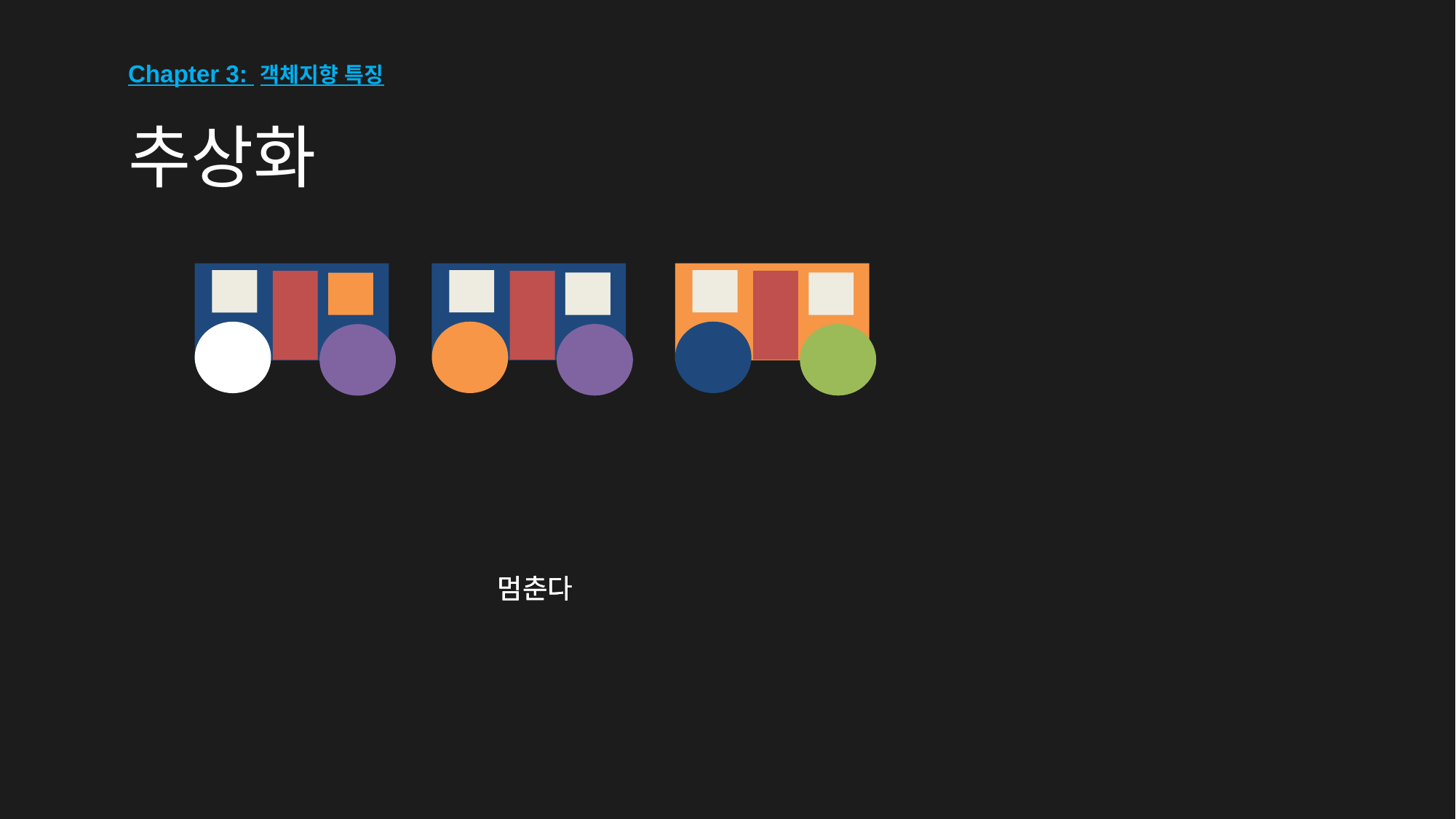

Chapter 3: 객체지향 특징
추상화

멈춘다
멈춘다
멈춘다